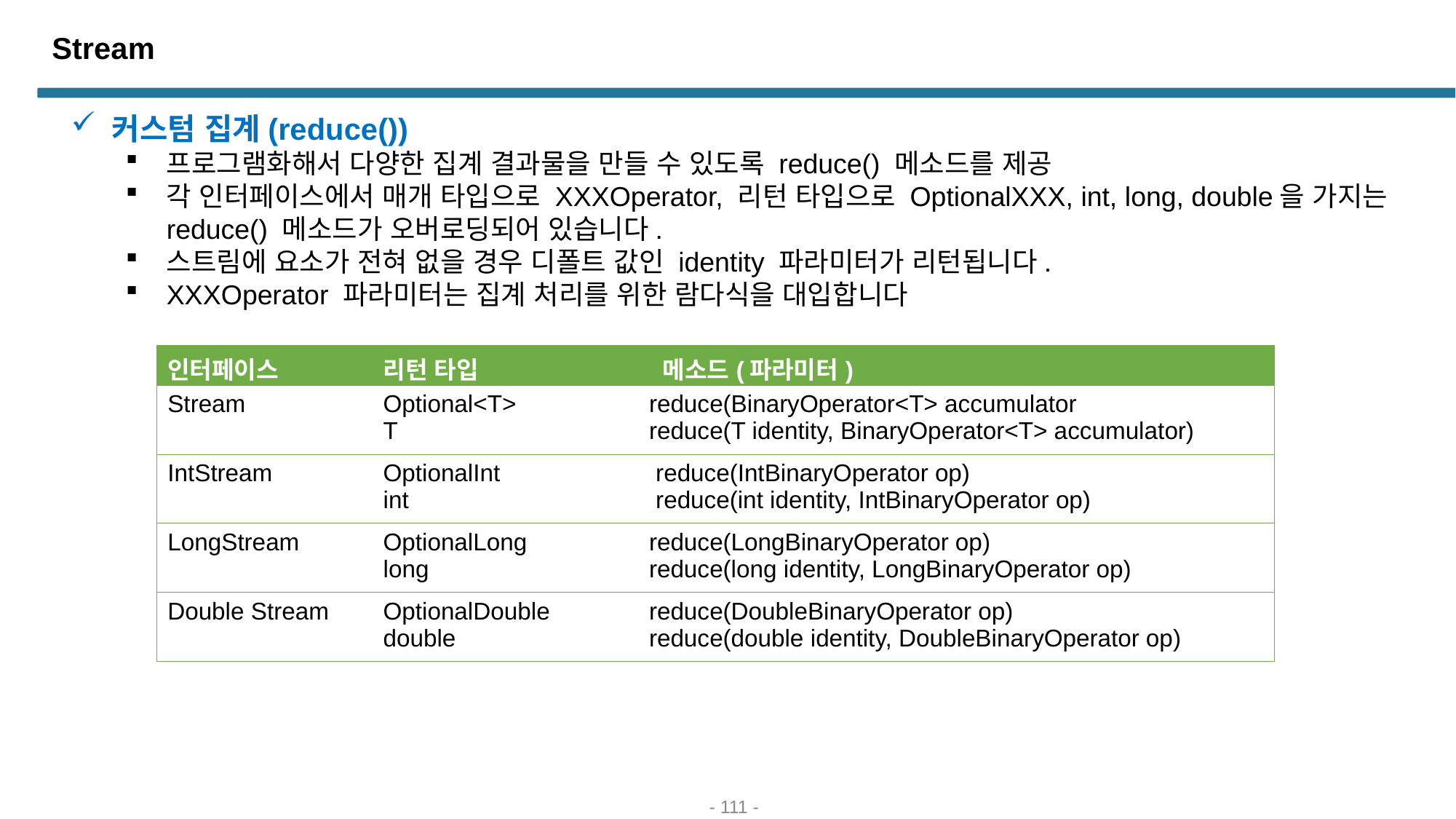

# Stream
커스텀 집계(reduce())
프로그램화해서 다양한 집계 결과물을 만들 수 있도록 reduce() 메소드를 제공
각 인터페이스에서 매개 타입으로 XXXOperator, 리턴 타입으로 OptionalXXX, int, long, double을 가지는 reduce() 메소드가 오버로딩되어 있습니다.
스트림에 요소가 전혀 없을 경우 디폴트 값인 identity 파라미터가 리턴됩니다.
XXXOperator 파라미터는 집계 처리를 위한 람다식을 대입합니다
| 인터페이스 | 리턴 타입 | 메소드(파라미터) |
| --- | --- | --- |
| Stream | Optional<T> T | reduce(BinaryOperator<T> accumulator reduce(T identity, BinaryOperator<T> accumulator) |
| IntStream | OptionalInt int | reduce(IntBinaryOperator op) reduce(int identity, IntBinaryOperator op) |
| LongStream | OptionalLong long | reduce(LongBinaryOperator op) reduce(long identity, LongBinaryOperator op) |
| Double Stream | OptionalDouble double | reduce(DoubleBinaryOperator op) reduce(double identity, DoubleBinaryOperator op) |
- 111 -